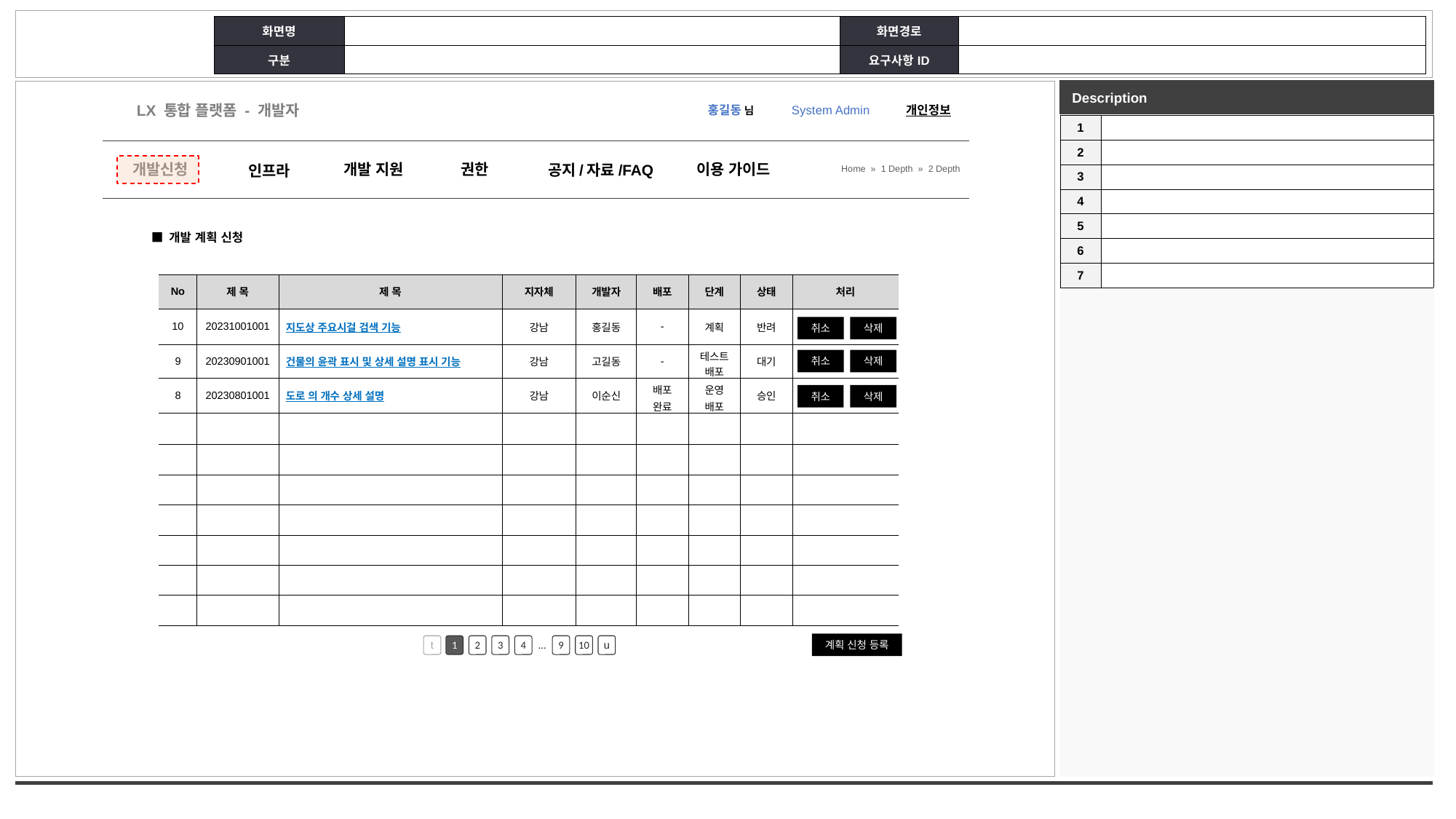

개발지원

서비스 개발 관리

개발 문의

서비스 개발
계획 관리

서비스 개발 신청 관리

인프라 관리

개발 가이드

서비스 테스트
배포 관리

인프라  이용
가이드

서비스 운영
배포 관리

개발 환경
구성 가이드

#

LX 통합 플랫폼 - 개발자
홍길동 님
System Admin
개인정보
| 1 |  |
| --- | --- |
| 2 |  |
| 3 |  |
| 4 |  |
| 5 |  |
| 6 |  |
| 7 |  |

개발신청
개발 지원
권한
이용 가이드
공지/자료/FAQ

인프라
Home  »  1 Depth  »  2 Depth

■ 개발 계획 신청
| No | 제 목 | 제 목 | 지자체 | 개발자 | 배포 | 단계 | 상태 | 처리 |
| --- | --- | --- | --- | --- | --- | --- | --- | --- |
| 10 | 20231001001 | 지도상 주요시걸 검색 기능 | 강남 | 홍길동 | - | 계획 | 반려 |  |
| 9 | 20230901001 | 건물의 윤곽 표시 및 상세 설명 표시 기능 | 강남 | 고길동 | - | 테스트배포 | 대기 |  |
| 8 | 20230801001 | 도로 의 개수 상세 설명 | 강남 | 이순신 | 배포 완료 | 운영 배포 | 승인 |  |
|  |  |  |  |  |  |  |  |  |
|  |  |  |  |  |  |  |  |  |
|  |  |  |  |  |  |  |  |  |
|  |  |  |  |  |  |  |  |  |
|  |  |  |  |  |  |  |  |  |
|  |  |  |  |  |  |  |  |  |
|  |  |  |  |  |  |  |  |  |
취소
삭제
취소
삭제
취소
삭제
계획 신청 등록
t
1
2
3
4
9
10
u
…

STEP 01

STEP 01

pictogram
STEP 01
약관동의

pictogram
STEP 02
본인인증 및 정보입력

pictogram
STEP 03
가입완료
댓글순위
선물순위
출연강사
클릭순위
스크랩순위
검색키워드
전체현황
최신 컨텐츠